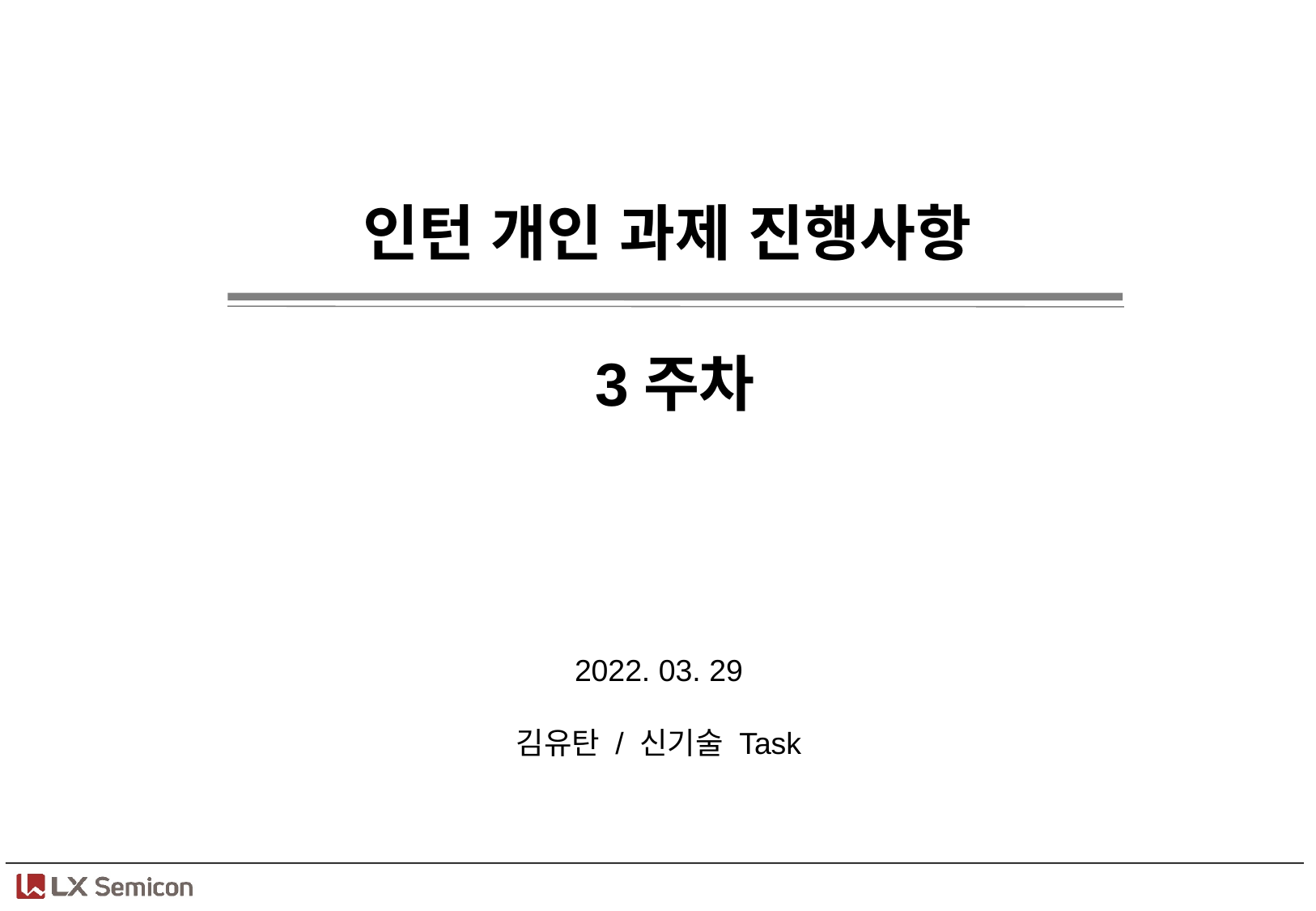

인턴 개인 과제 진행사항
3주차
2022. 03. 29
김유탄 / 신기술 Task